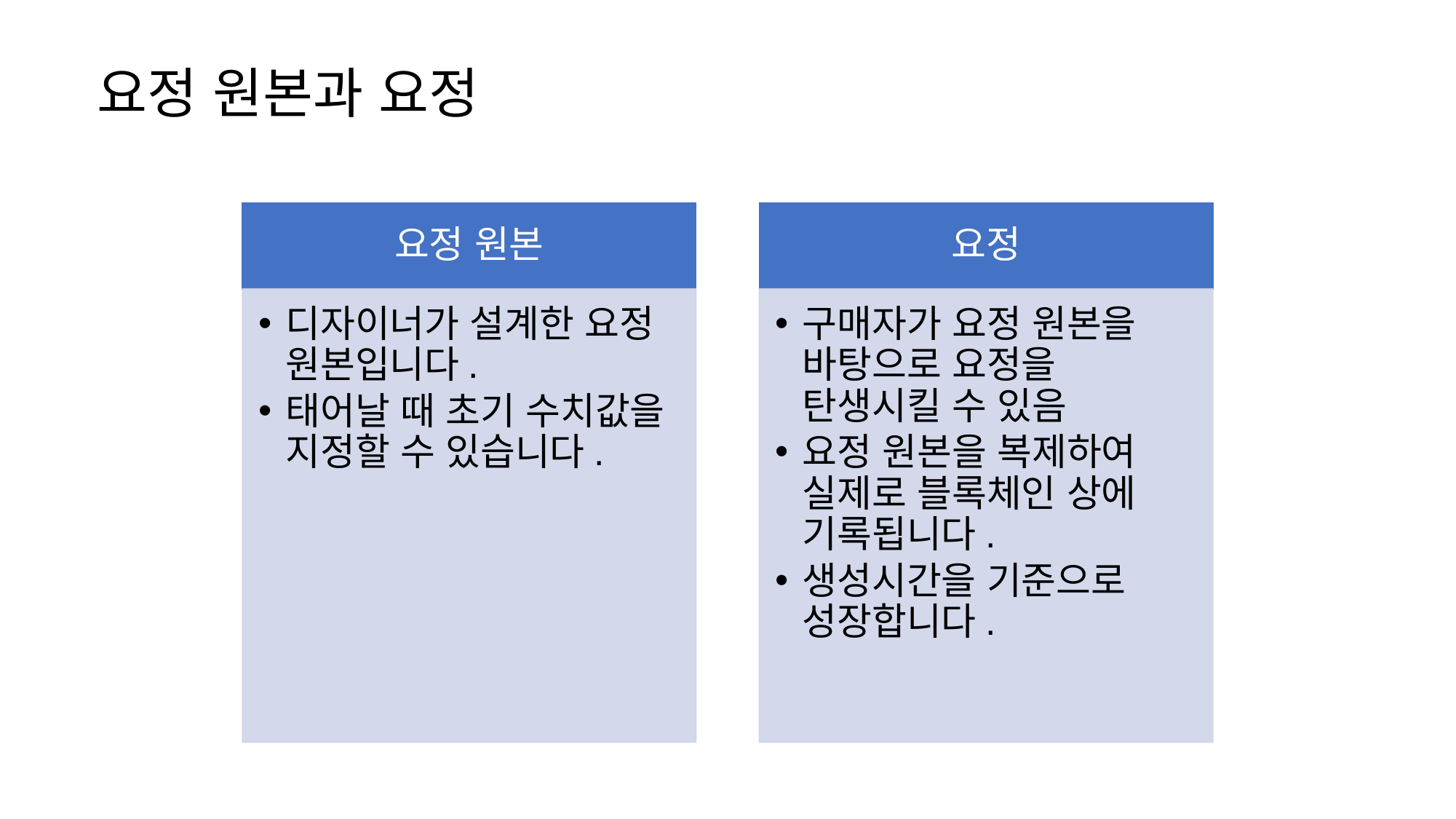

# 요정 원본과 요정
요정 원본
디자이너가 설계한 요정 원본입니다.
태어날 때 초기 수치값을 지정할 수 있습니다.
요정
구매자가 요정 원본을 바탕으로 요정을 탄생시킬 수 있음
요정 원본을 복제하여 실제로 블록체인 상에 기록됩니다.
생성시간을 기준으로 성장합니다.